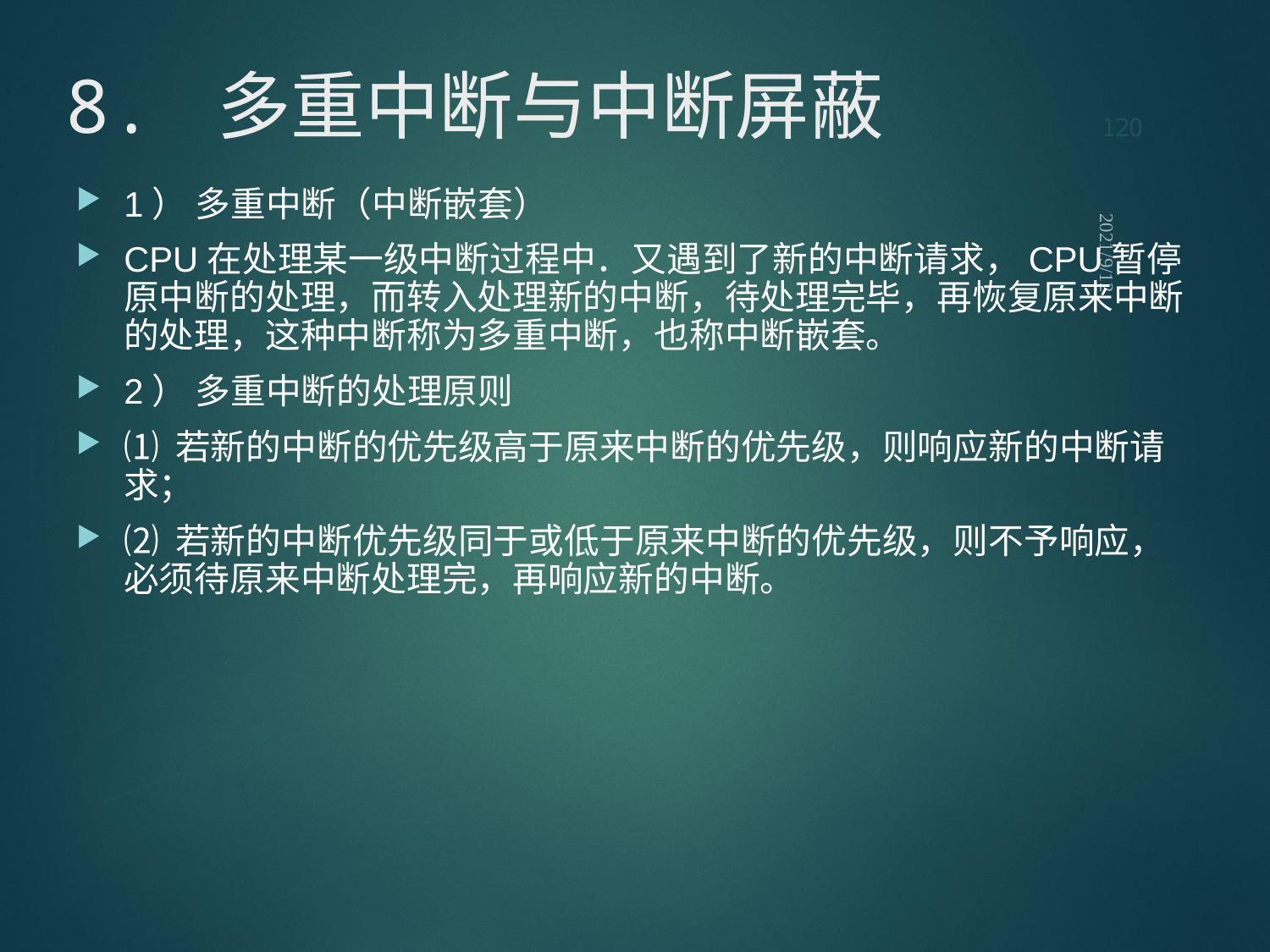

120
# 8. 多重中断与中断屏蔽
1） 多重中断（中断嵌套）
CPU在处理某一级中断过程中．又遇到了新的中断请求，CPU暂停原中断的处理，而转入处理新的中断，待处理完毕，再恢复原来中断的处理，这种中断称为多重中断，也称中断嵌套。
2） 多重中断的处理原则
⑴ 若新的中断的优先级高于原来中断的优先级，则响应新的中断请求；
⑵ 若新的中断优先级同于或低于原来中断的优先级，则不予响应，必须待原来中断处理完，再响应新的中断。
2021/9/12